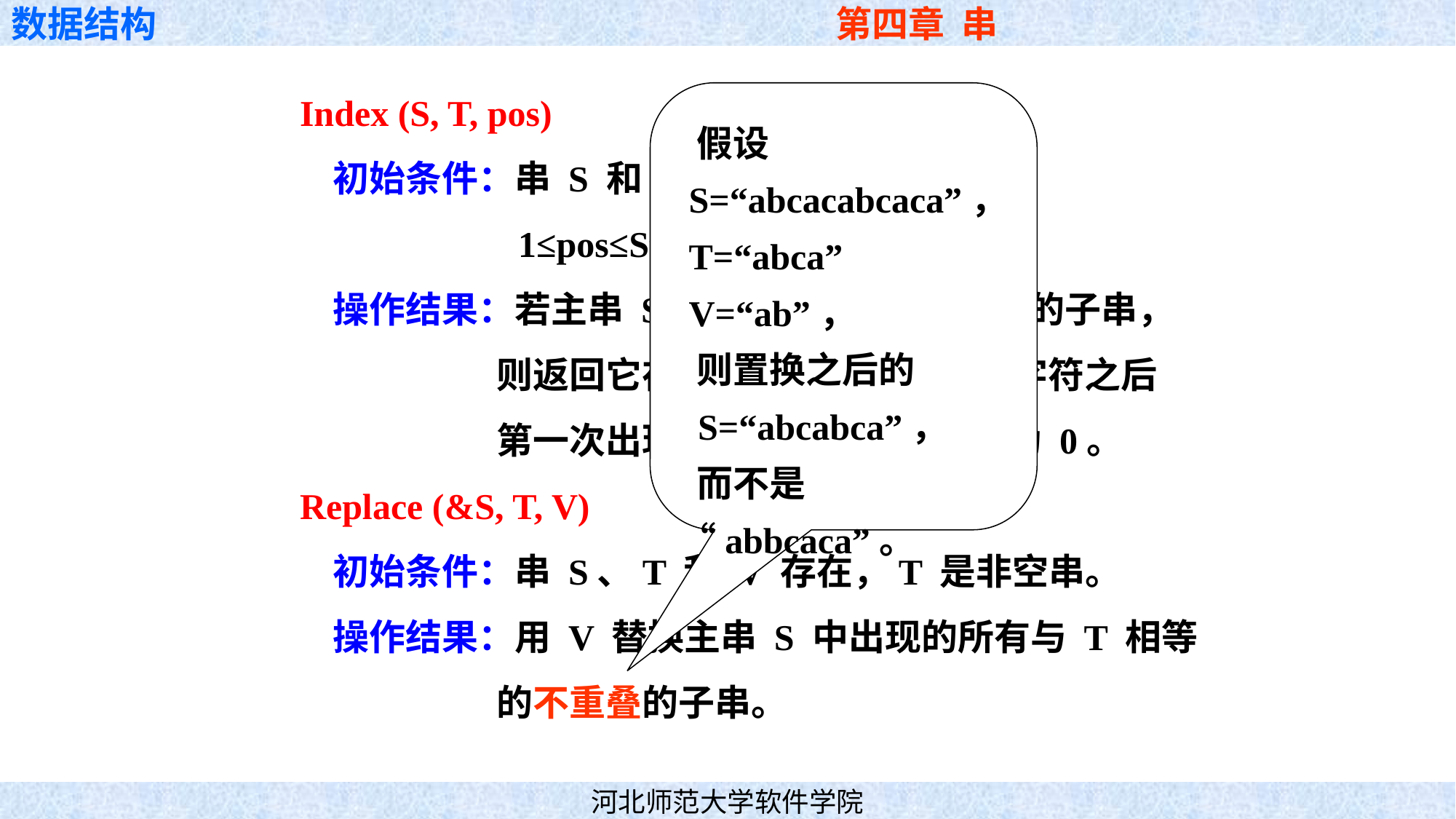

Index (S, T, pos)
   初始条件：串 S 和 T 存在，T 是非空串，
                        1≤pos≤StrLength(S)。
   操作结果：若主串 S 中存在和串 T 值相同的子串，
                       则返回它在主串 S 中第 pos  个字符之后
                       第一次出现的位置；否则函数值为 0。
Replace (&S, T, V)
   初始条件：串 S、T 和 V 存在，T 是非空串。
   操作结果：用 V 替换主串 S 中出现的所有与 T 相等
                       的不重叠的子串。
 假设
 S=“abcacabcaca”，
 T=“abca”
 V=“ab”，
 则置换之后的
  S=“abcabca”，
 而不是 “abbcaca”。